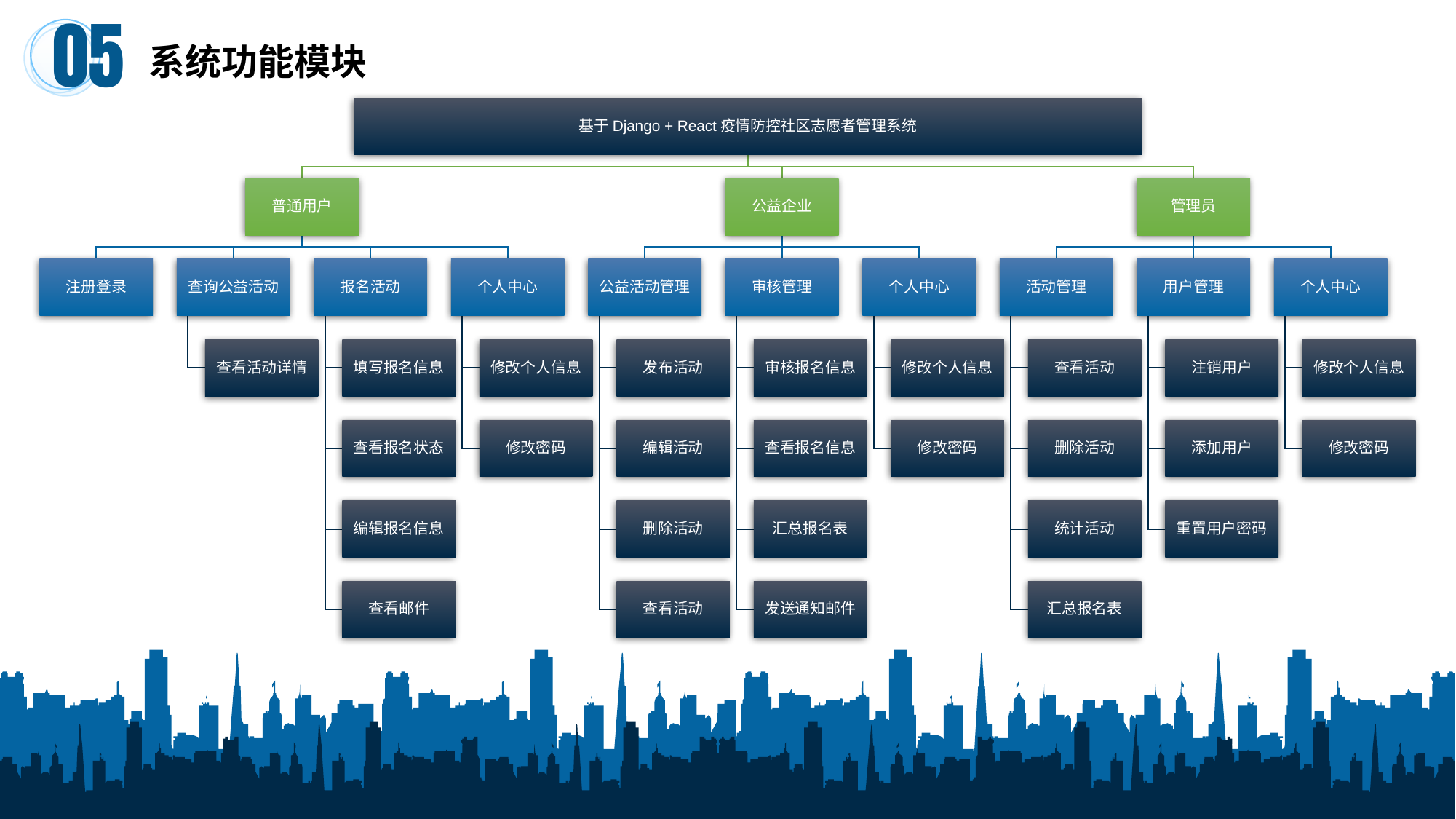

05

系统功能模块
基于Django + React疫情防控社区志愿者管理系统
普通用户
注册登录
查询公益活动
查看活动详情
报名活动
填写报名信息
查看报名状态
编辑报名信息
查看邮件
个人中心
修改个人信息
修改密码
公益企业
公益活动管理
发布活动
编辑活动
删除活动
查看活动
审核管理
审核报名信息
查看报名信息
汇总报名表
发送通知邮件
个人中心
修改个人信息
修改密码
管理员
活动管理
查看活动
删除活动
统计活动
汇总报名表
用户管理
注销用户
添加用户
重置用户密码
个人中心
修改个人信息
修改密码